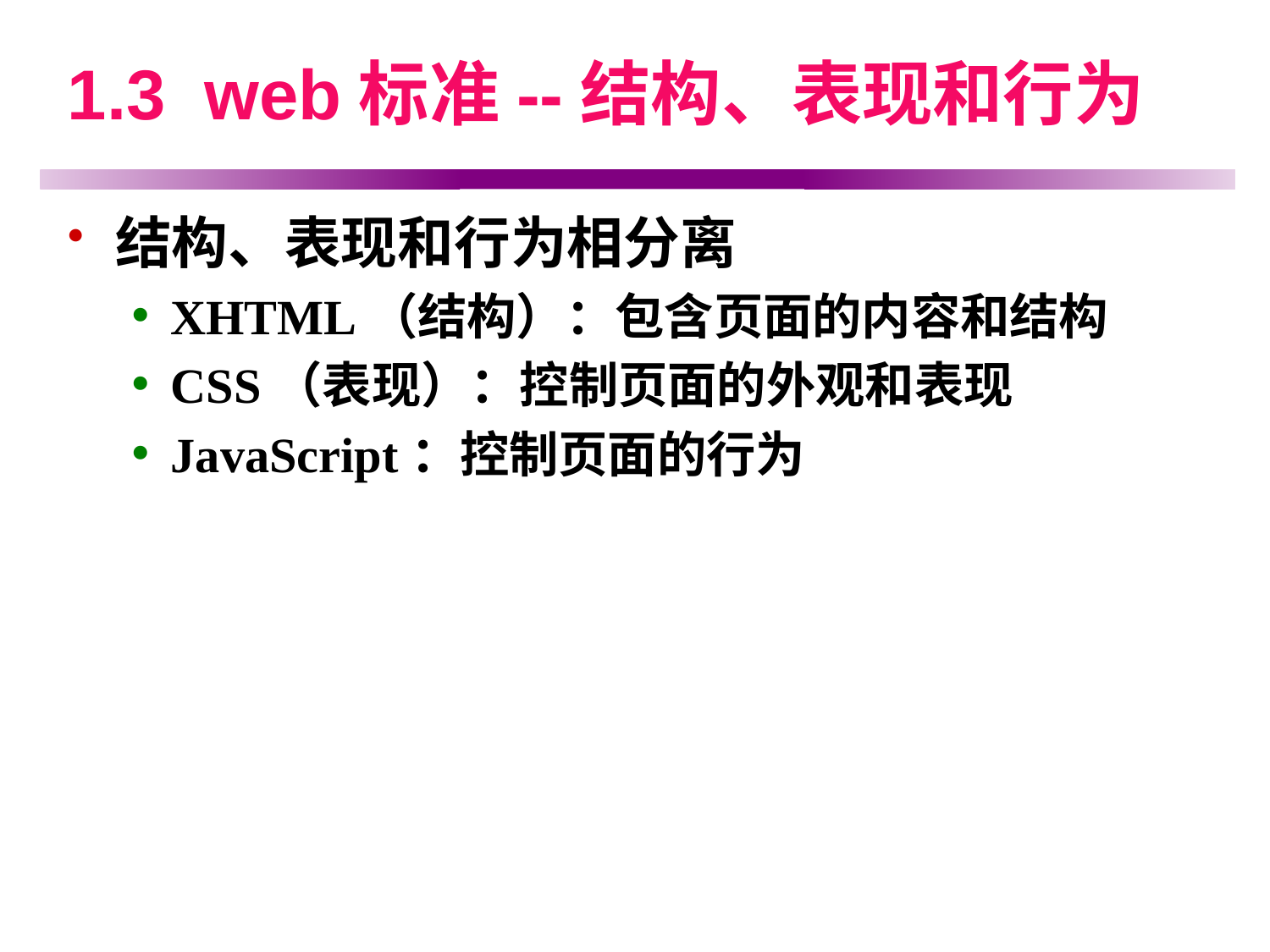

# 1.3  web标准--结构、表现和行为
结构、表现和行为相分离
XHTML（结构）：包含页面的内容和结构
CSS（表现）：控制页面的外观和表现
JavaScript：控制页面的行为